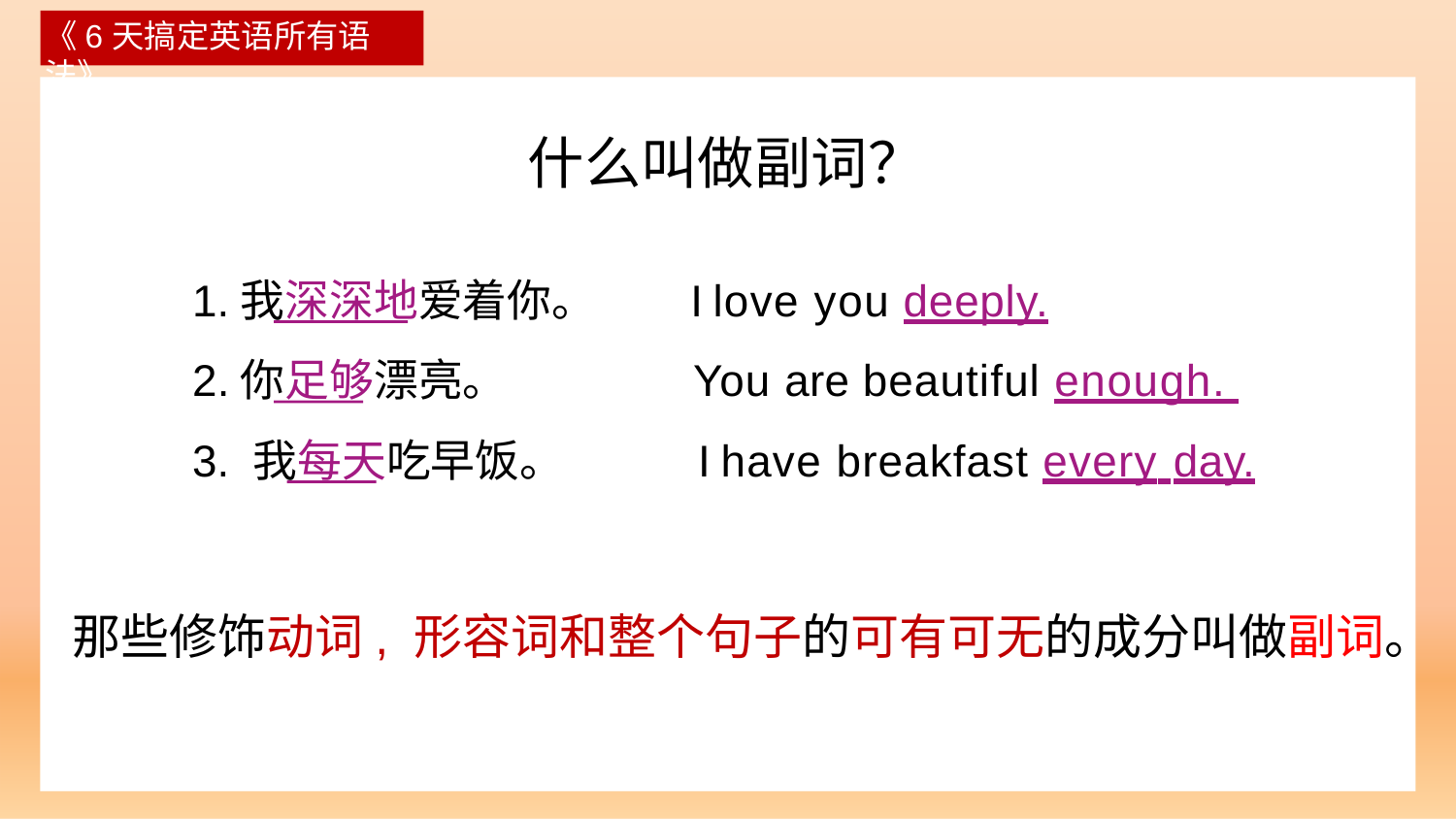

《6天搞定英语所有语法》
# 什么叫做副词？
I love you deeply.
You are beautiful enough.  I have breakfast every day.
1.我深深地爱着你。

2.你足够漂亮。

3. 我每天吃早饭。

那些修饰动词, 形容词和整个句子的可有可无的成分叫做副词。